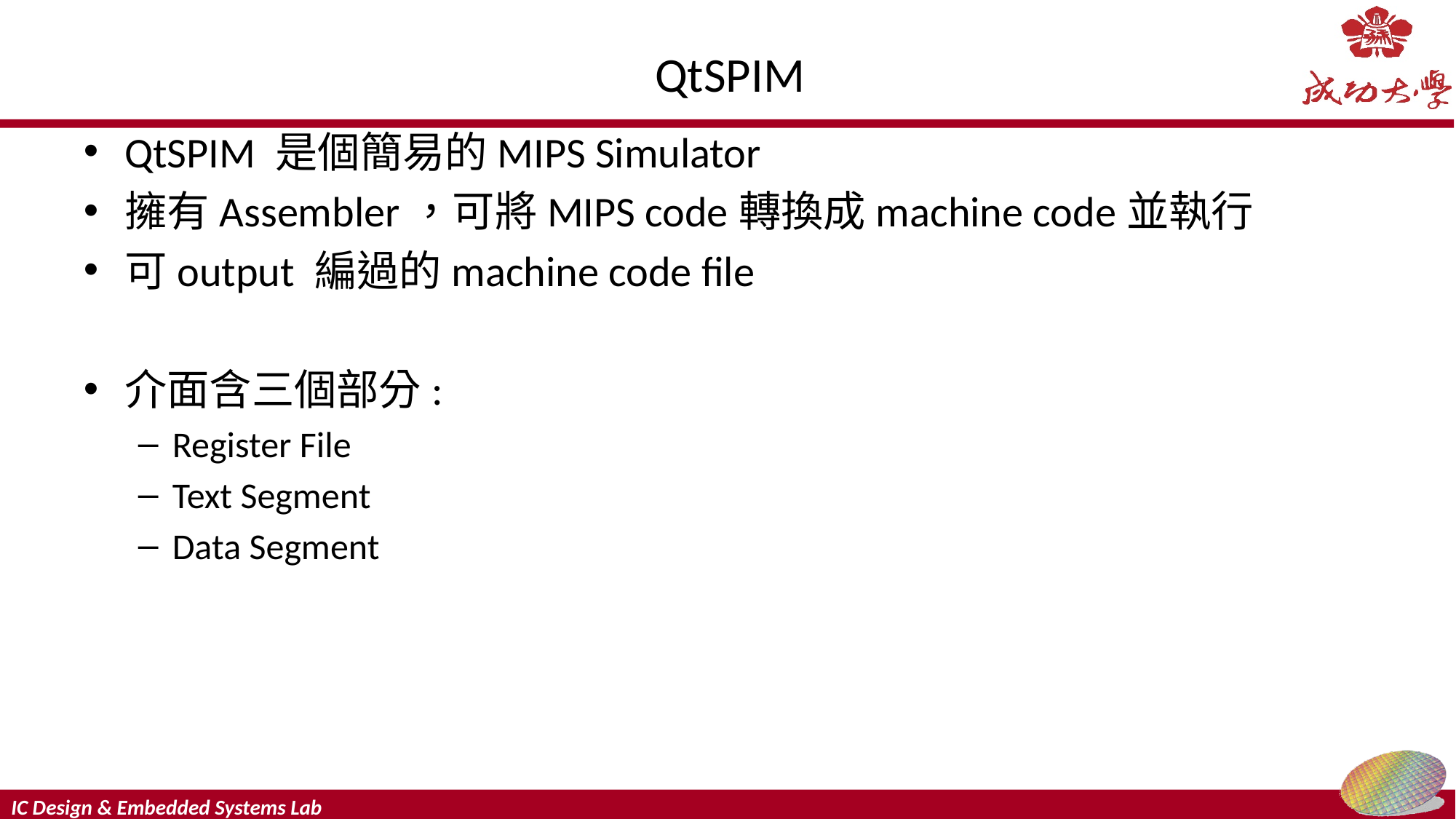

# QtSPIM
QtSPIM 是個簡易的MIPS Simulator
擁有Assembler，可將MIPS code轉換成machine code並執行
可output 編過的machine code file

介面含三個部分:
Register File
Text Segment
Data Segment